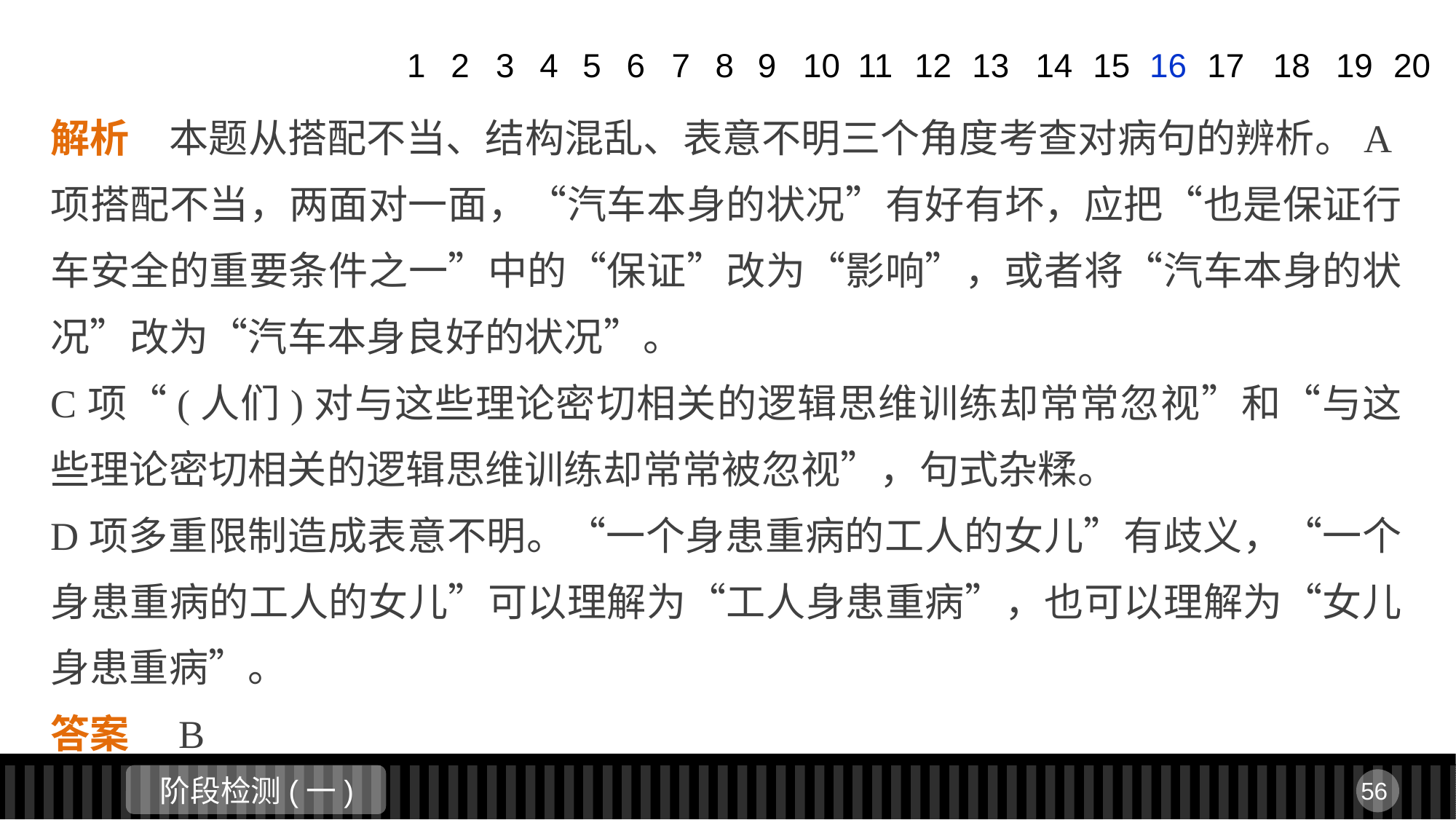

1
2
3
4
5
6
7
8
9
11
12
13
14
15
16
17
18
19
20
10
解析　本题从搭配不当、结构混乱、表意不明三个角度考查对病句的辨析。A项搭配不当，两面对一面，“汽车本身的状况”有好有坏，应把“也是保证行车安全的重要条件之一”中的“保证”改为“影响”，或者将“汽车本身的状况”改为“汽车本身良好的状况”。
C项“(人们)对与这些理论密切相关的逻辑思维训练却常常忽视”和“与这些理论密切相关的逻辑思维训练却常常被忽视”，句式杂糅。
D项多重限制造成表意不明。“一个身患重病的工人的女儿”有歧义，“一个身患重病的工人的女儿”可以理解为“工人身患重病”，也可以理解为“女儿身患重病”。
答案　B